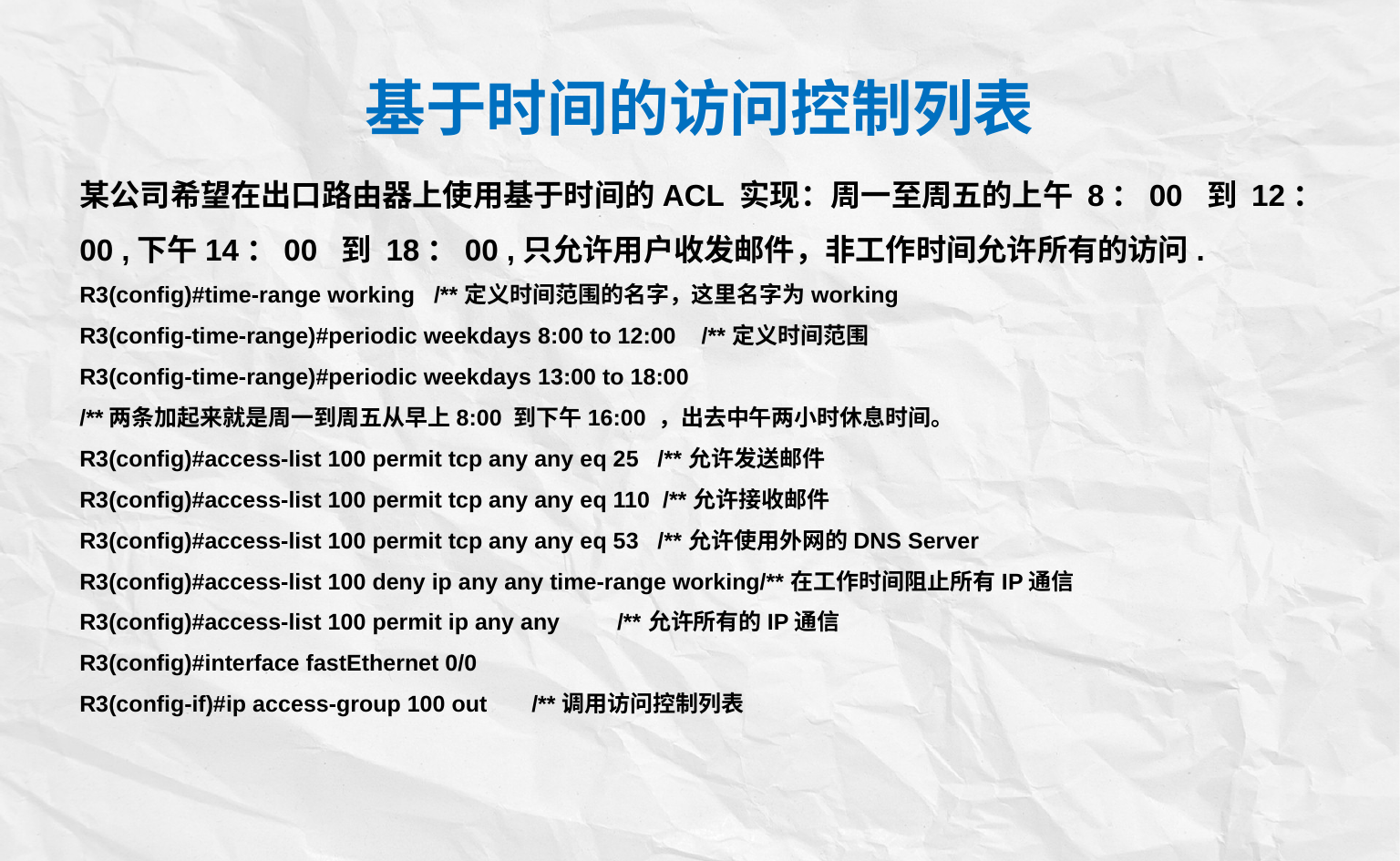

基于时间的访问控制列表
某公司希望在出口路由器上使用基于时间的ACL 实现：周一至周五的上午 8：00  到 12：00 ,下午14：00  到 18：00 ,只允许用户收发邮件，非工作时间允许所有的访问.
R3(config)#time-range working   /**定义时间范围的名字，这里名字为working
R3(config-time-range)#periodic weekdays 8:00 to 12:00    /**定义时间范围
R3(config-time-range)#periodic weekdays 13:00 to 18:00
/**两条加起来就是周一到周五从早上8:00 到下午16:00 ，出去中午两小时休息时间。
R3(config)#access-list 100 permit tcp any any eq 25   /**允许发送邮件
R3(config)#access-list 100 permit tcp any any eq 110  /**允许接收邮件
R3(config)#access-list 100 permit tcp any any eq 53   /**允许使用外网的DNS Server
R3(config)#access-list 100 deny ip any any time-range working/**在工作时间阻止所有IP通信
R3(config)#access-list 100 permit ip any any         /**允许所有的IP通信
R3(config)#interface fastEthernet 0/0
R3(config-if)#ip access-group 100 out       /**调用访问控制列表

78